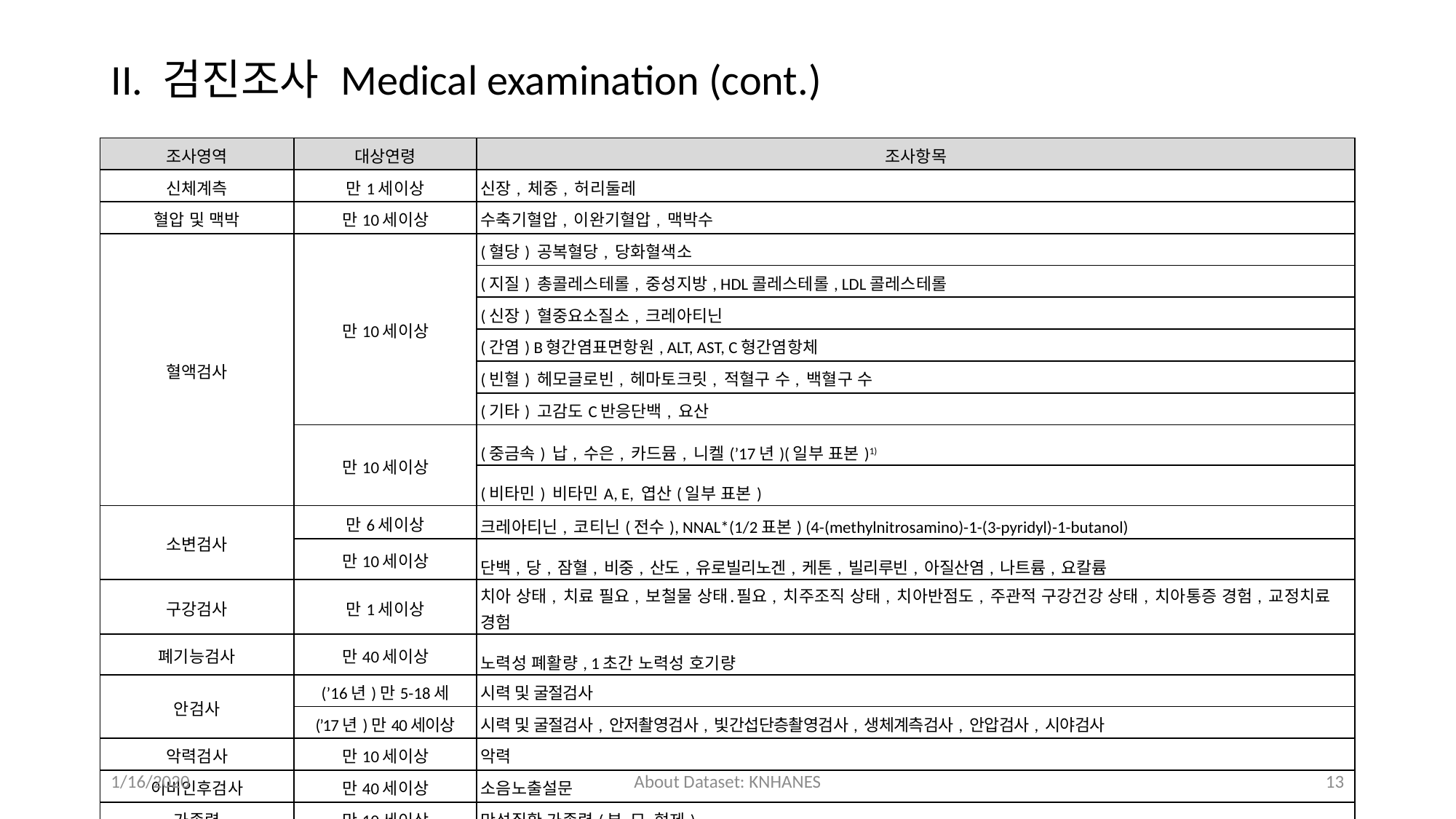

# II. 검진조사 Medical examination (cont.)
| 조사영역 | 대상연령 | 조사항목 |
| --- | --- | --- |
| 신체계측 | 만1세이상 | 신장, 체중, 허리둘레 |
| 혈압 및 맥박 | 만10세이상 | 수축기혈압, 이완기혈압, 맥박수 |
| 혈액검사 | 만10세이상 | (혈당) 공복혈당, 당화혈색소 |
|  |  | (지질) 총콜레스테롤, 중성지방, HDL콜레스테롤, LDL콜레스테롤 |
|  |  | (신장) 혈중요소질소, 크레아티닌 |
|  |  | (간염) B형간염표면항원, ALT, AST, C형간염항체 |
|  |  | (빈혈) 헤모글로빈, 헤마토크릿, 적혈구 수, 백혈구 수 |
|  |  | (기타) 고감도C반응단백, 요산 |
|  | 만10세이상 | (중금속) 납, 수은, 카드뮴, 니켈(’17년)(일부 표본)1) |
|  |  | (비타민) 비타민A, E, 엽산(일부 표본) |
| 소변검사 | 만6세이상 | 크레아티닌, 코티닌(전수), NNAL\*(1/2표본) (4-(methylnitrosamino)-1-(3-pyridyl)-1-butanol) |
|  | 만10세이상 | 단백, 당, 잠혈, 비중, 산도, 유로빌리노겐, 케톤, 빌리루빈, 아질산염, 나트륨, 요칼륨 |
| 구강검사 | 만1세이상 | 치아 상태, 치료 필요, 보철물 상태․필요, 치주조직 상태, 치아반점도, 주관적 구강건강 상태, 치아통증 경험, 교정치료 경험 |
| 폐기능검사 | 만40세이상 | 노력성 폐활량, 1초간 노력성 호기량 |
| 안검사 | (’16년)만5-18세 | 시력 및 굴절검사 |
|  | (’17년)만40세이상 | 시력 및 굴절검사, 안저촬영검사, 빛간섭단층촬영검사, 생체계측검사, 안압검사, 시야검사 |
| 악력검사 | 만10세이상 | 악력 |
| 이비인후검사 | 만40세이상 | 소음노출설문 |
| 가족력 | 만10세이상 | 만성질환 가족력(부․모․형제) |
1/16/2020
About Dataset: KNHANES
13